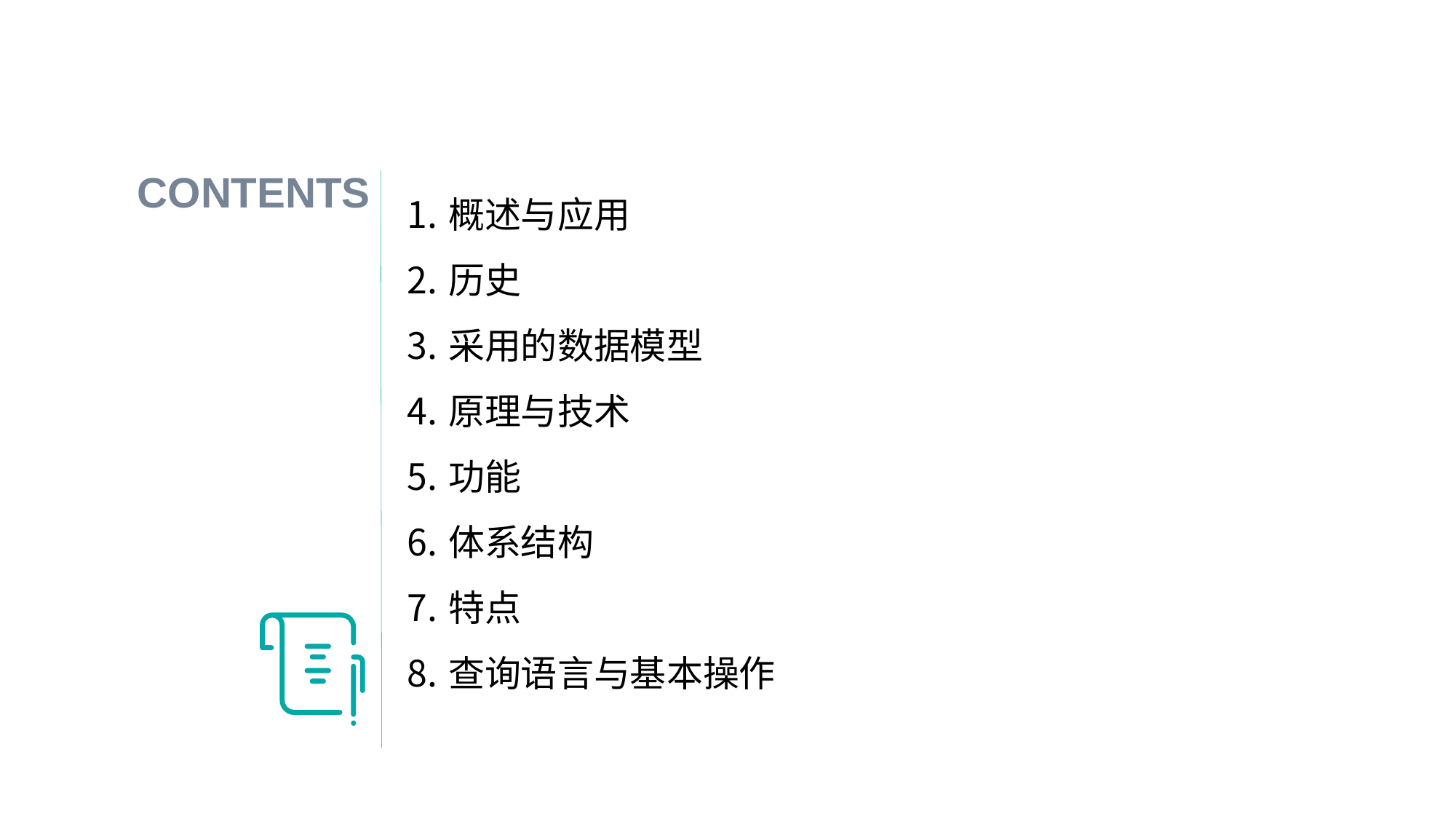

CONTENTS
概述与应用
历史
采用的数据模型
原理与技术
功能
体系结构
特点
查询语言与基本操作

2